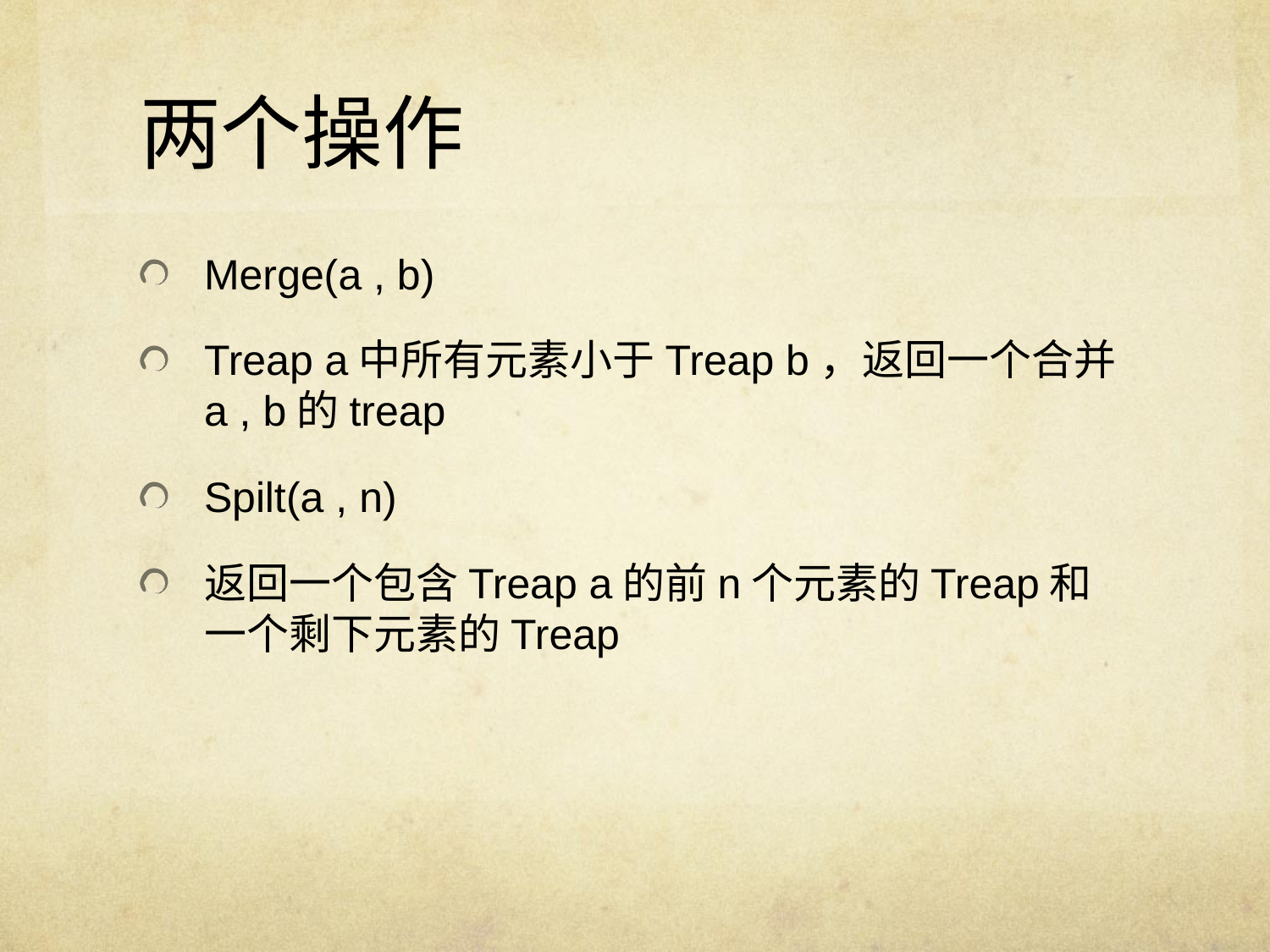

# 两个操作
Merge(a , b)
Treap a中所有元素小于Treap b，返回一个合并a , b的treap
Spilt(a , n)
返回一个包含Treap a的前n个元素的Treap和一个剩下元素的Treap